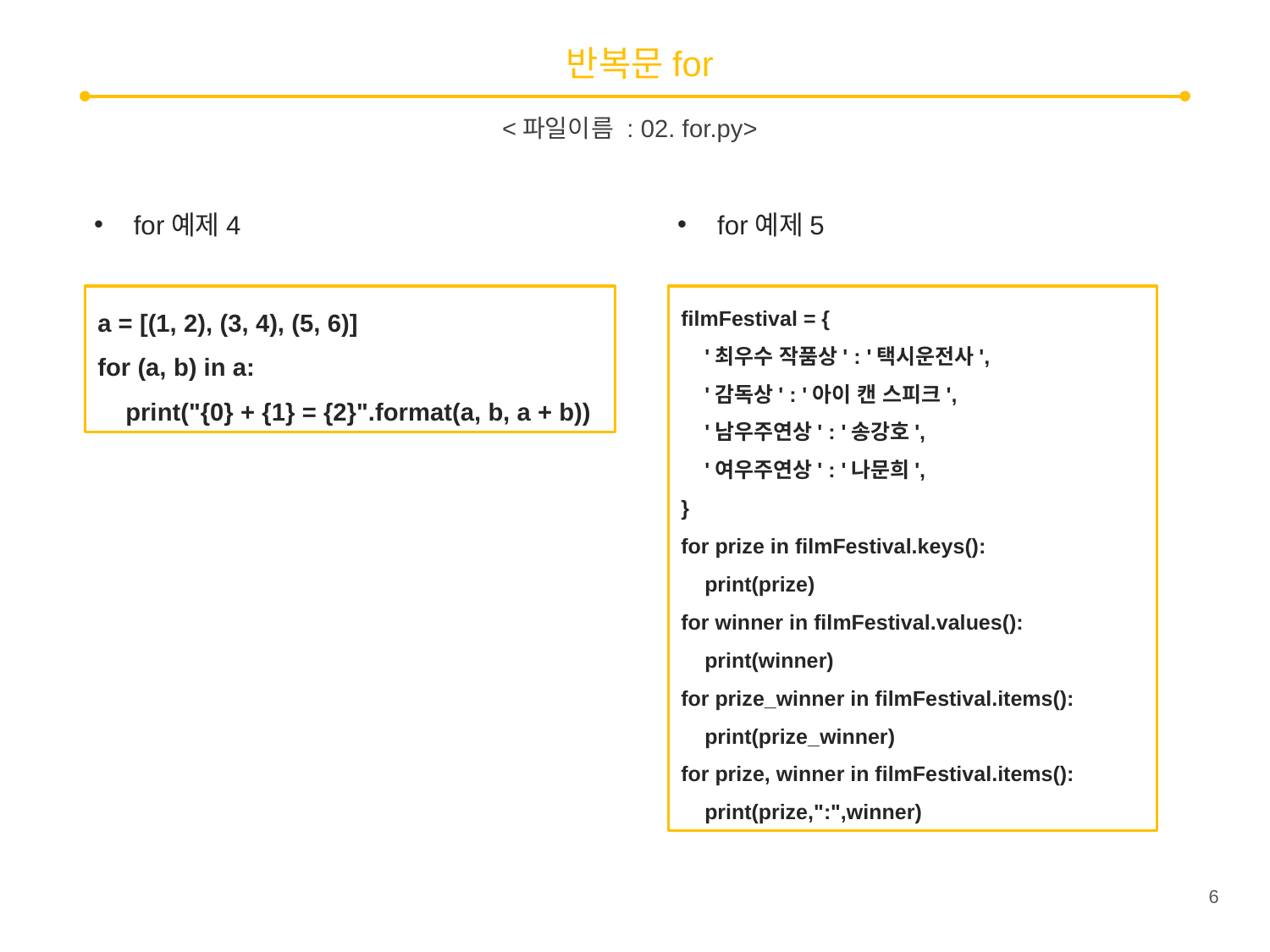

# 반복문for
<파일이름 : 02. for.py>
for예제4
for예제5
a = [(1, 2), (3, 4), (5, 6)]
for (a, b) in a:
    print("{0} + {1} = {2}".format(a, b, a + b))
filmFestival = {
    '최우수 작품상' : '택시운전사',
    '감독상' : '아이 캔 스피크',
    '남우주연상' : '송강호',
    '여우주연상' : '나문희',
}
for prize in filmFestival.keys():
    print(prize)
for winner in filmFestival.values():
    print(winner)
for prize_winner in filmFestival.items():
    print(prize_winner)
for prize, winner in filmFestival.items():
    print(prize,":",winner)